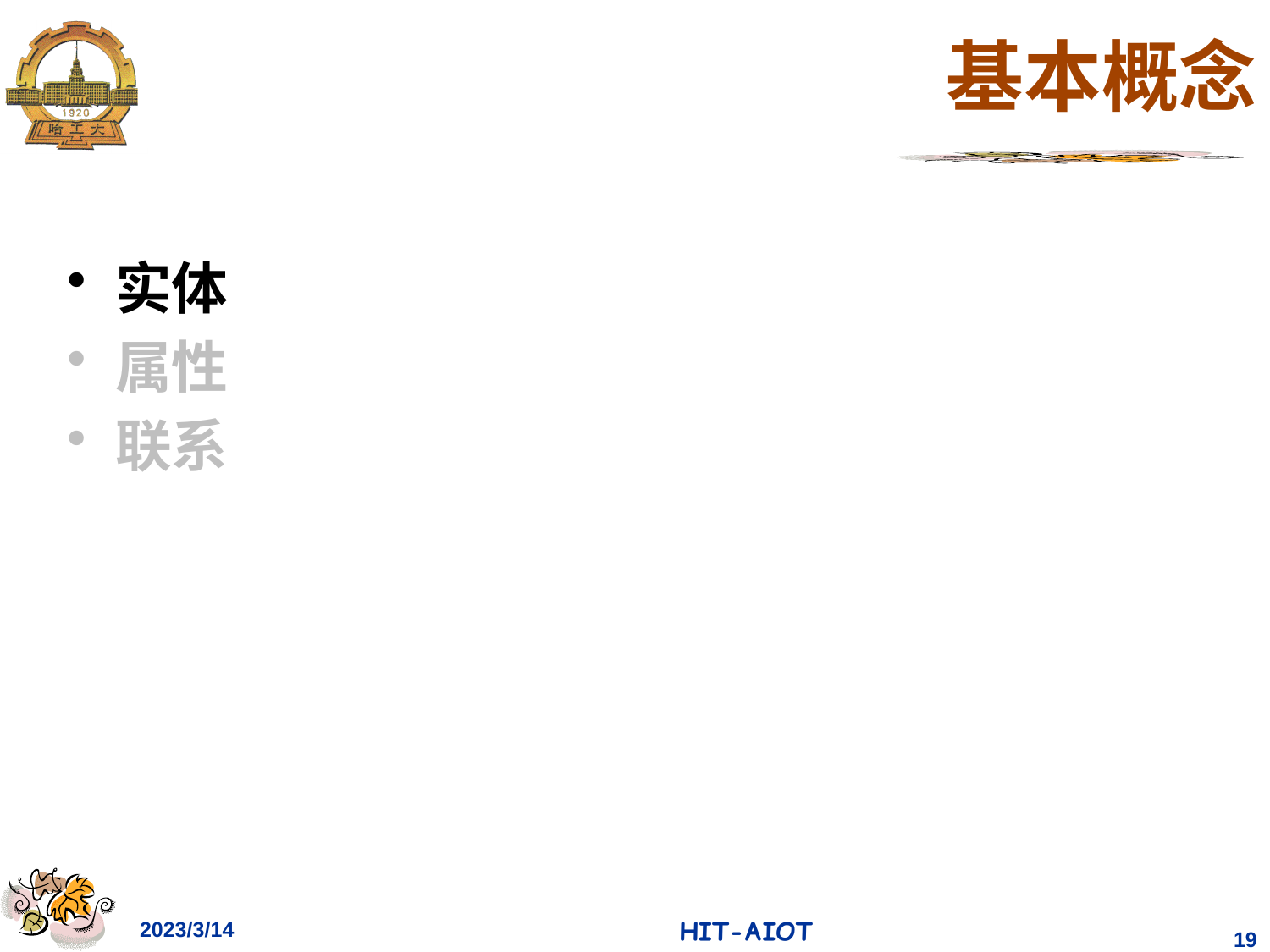

# 基本概念
实体
属性
联系

2023/3/14
HIT-AIOT
19